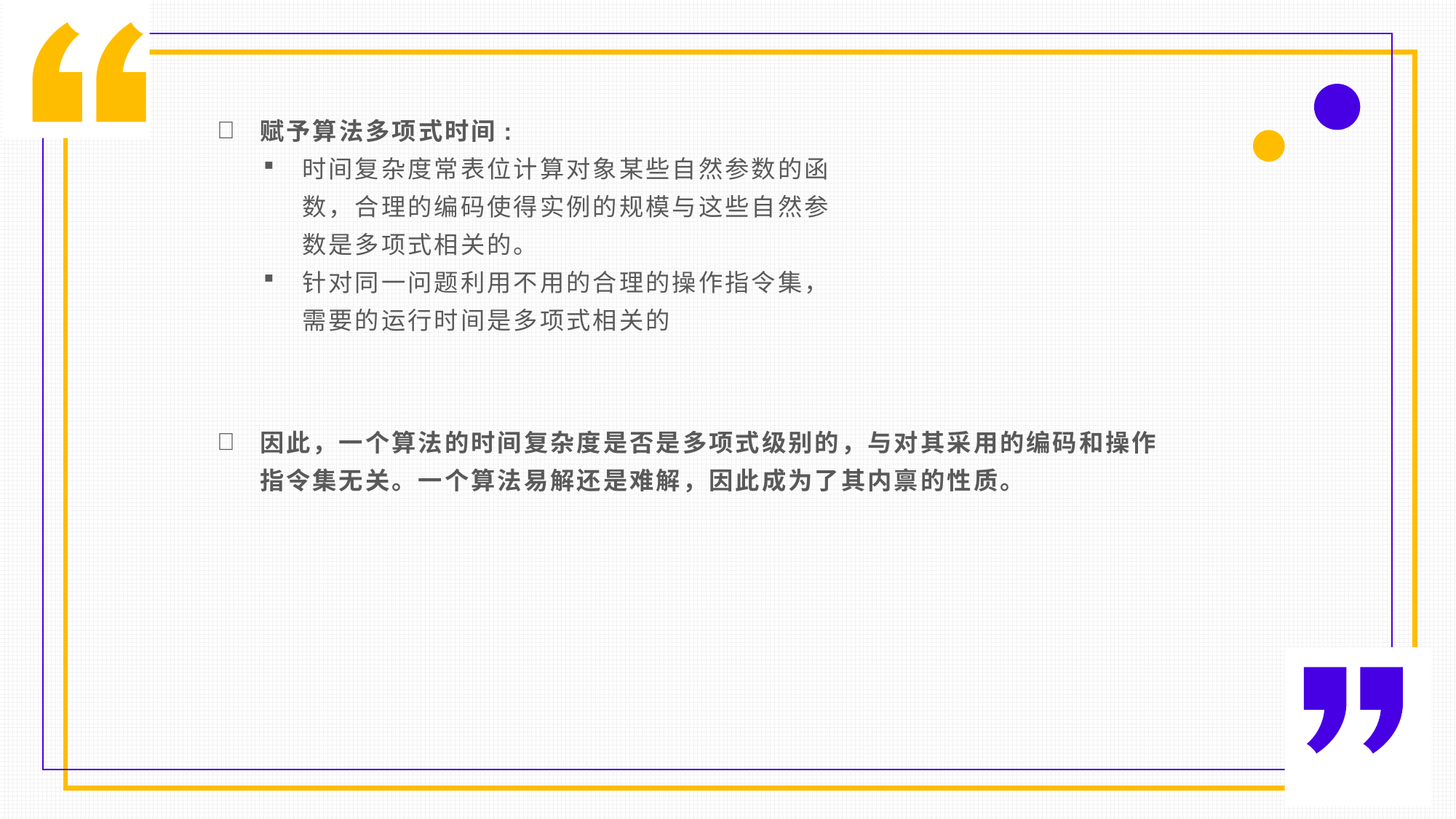

赋予算法多项式时间:
时间复杂度常表位计算对象某些自然参数的函数，合理的编码使得实例的规模与这些自然参数是多项式相关的。
针对同一问题利用不用的合理的操作指令集，需要的运行时间是多项式相关的

因此，一个算法的时间复杂度是否是多项式级别的，与对其采用的编码和操作指令集无关。一个算法易解还是难解，因此成为了其内禀的性质。